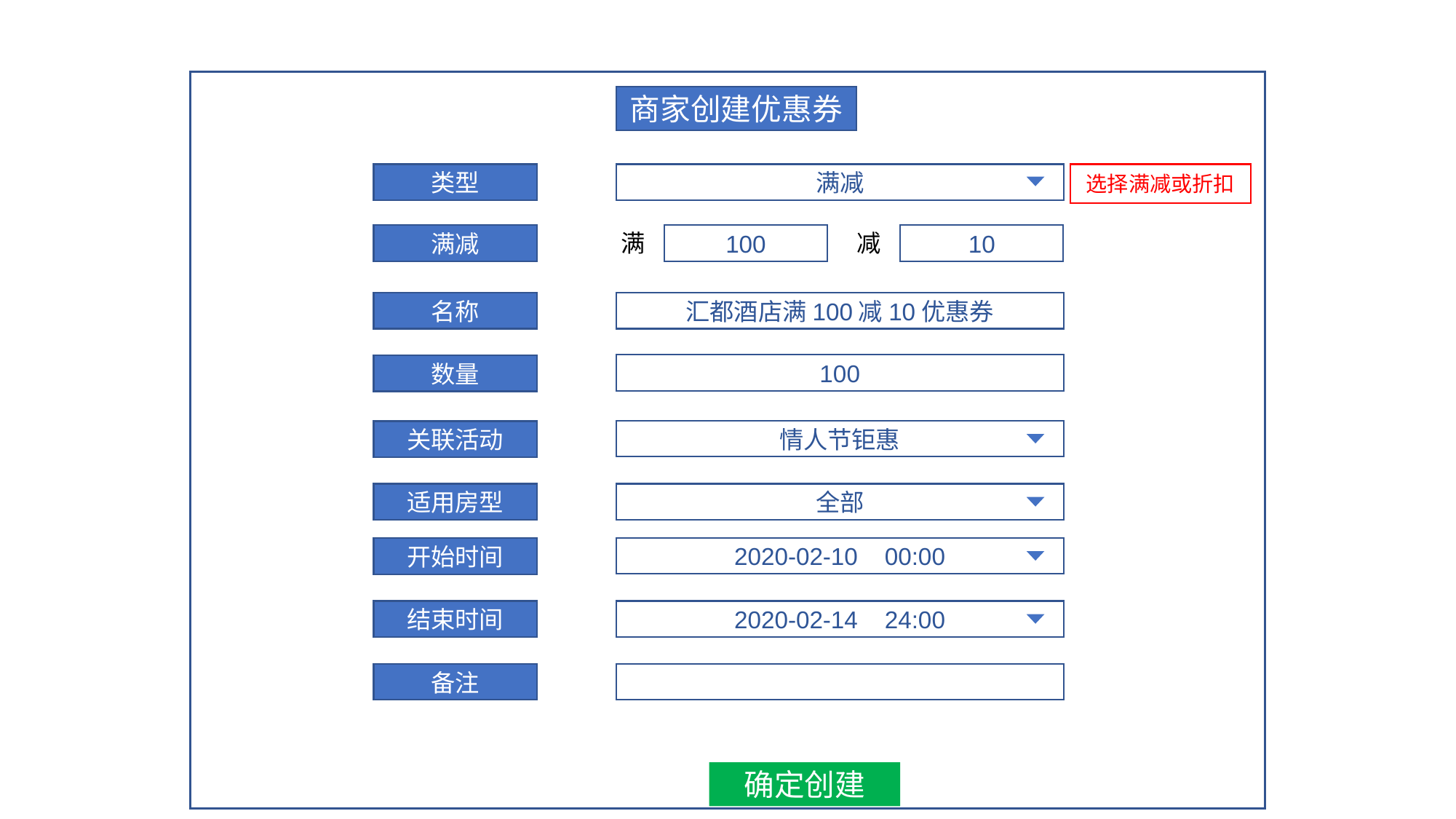

商家创建优惠券
类型
满减
选择满减或折扣

满
减
满减
100
10
名称
汇都酒店满100减10优惠券
100
数量
情人节钜惠
关联活动

适用房型
全部

2020-02-10    00:00
开始时间

结束时间
2020-02-14    24:00

备注

确定创建